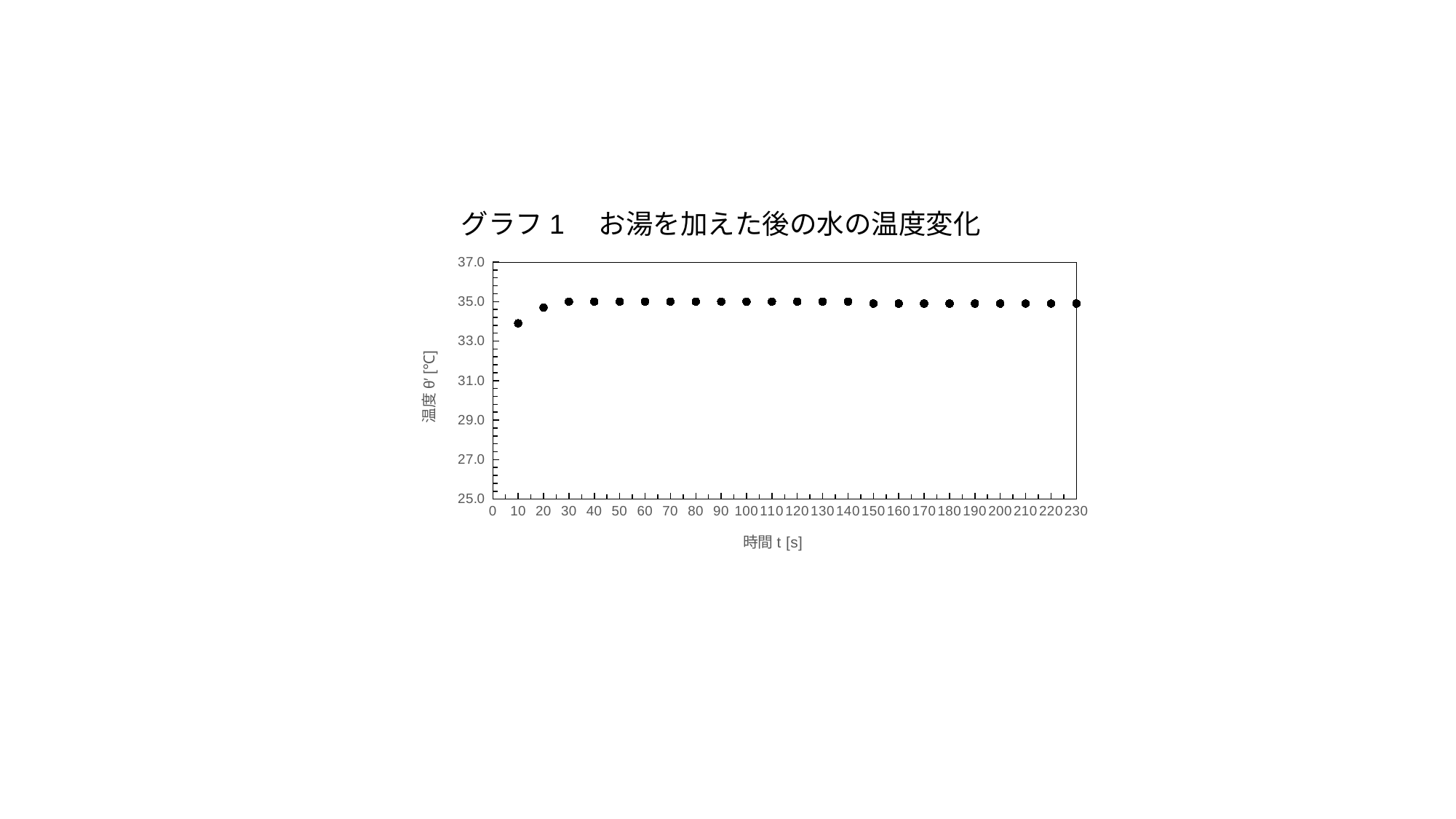

グラフ1　お湯を加えた後の水の温度変化

### Chart

| Category | θ" [℃] |
|---|---|